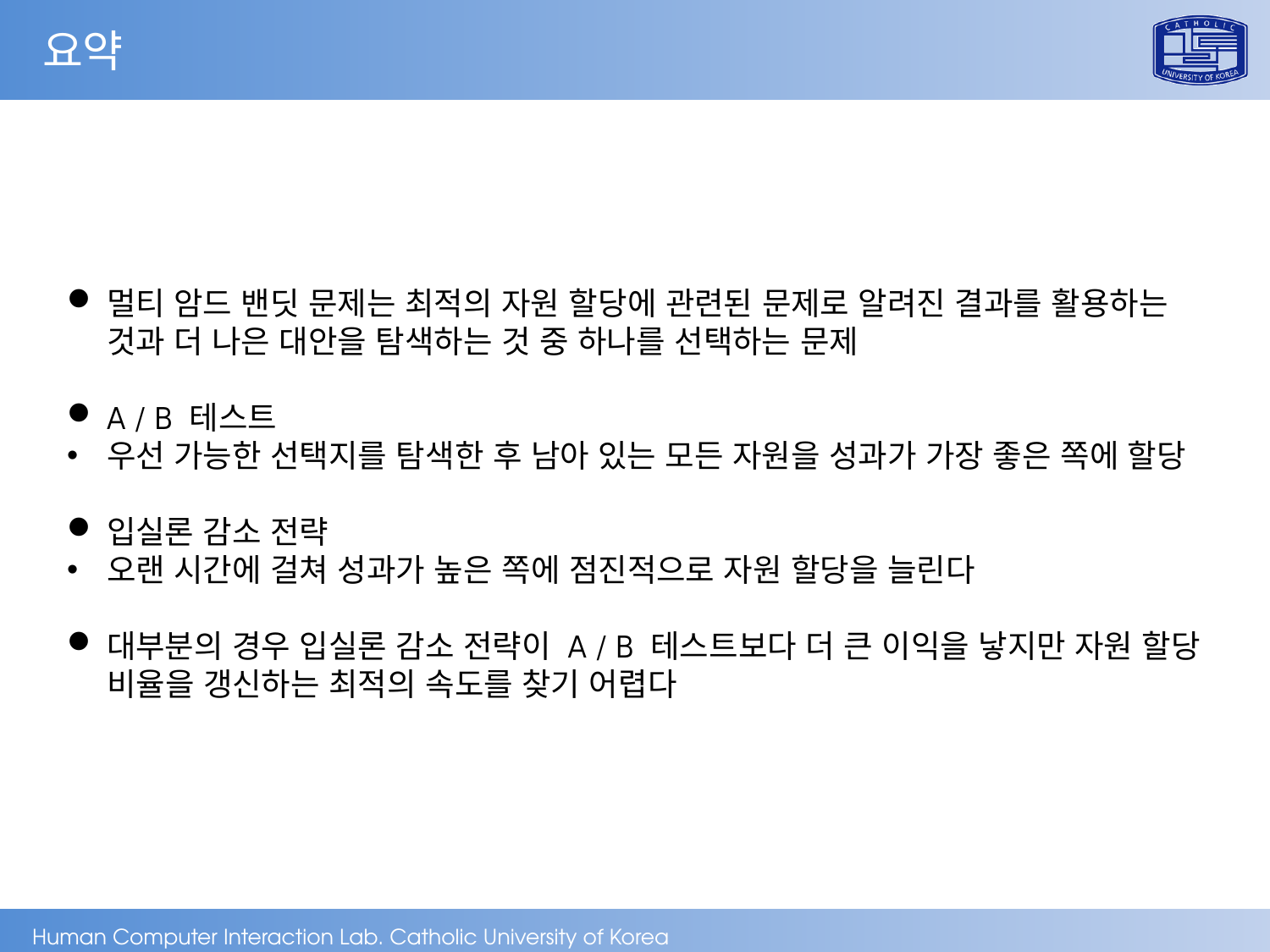

요약
멀티 암드 밴딧 문제는 최적의 자원 할당에 관련된 문제로 알려진 결과를 활용하는 것과 더 나은 대안을 탐색하는 것 중 하나를 선택하는 문제

A / B 테스트
우선 가능한 선택지를 탐색한 후 남아 있는 모든 자원을 성과가 가장 좋은 쪽에 할당

입실론 감소 전략
오랜 시간에 걸쳐 성과가 높은 쪽에 점진적으로 자원 할당을 늘린다

대부분의 경우 입실론 감소 전략이 A / B 테스트보다 더 큰 이익을 낳지만 자원 할당 비율을 갱신하는 최적의 속도를 찾기 어렵다